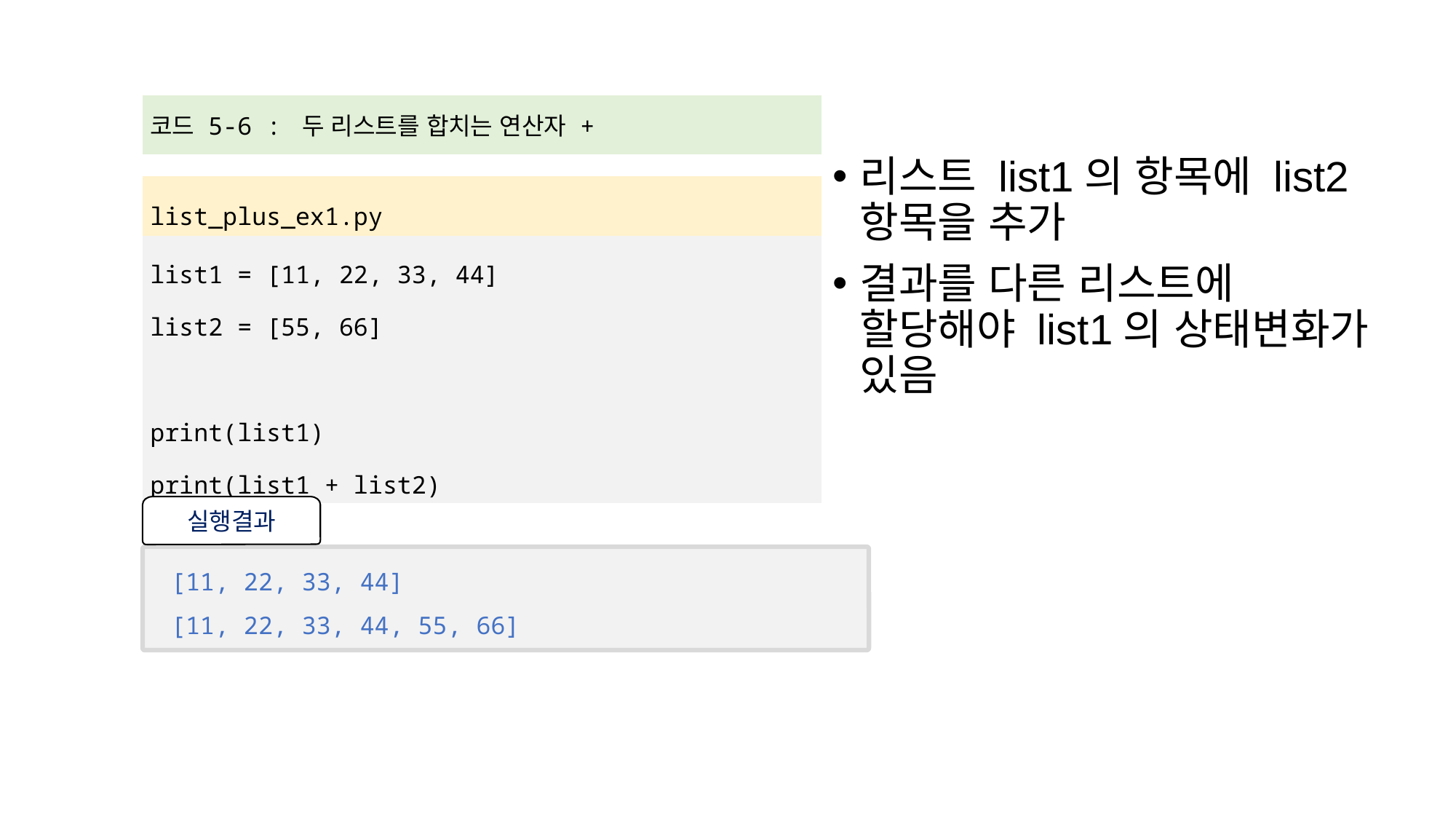

| 코드 5-6 : 두 리스트를 합치는 연산자 + |
| --- |
|  |
| list\_plus\_ex1.py |
| list1 = [11, 22, 33, 44] list2 = [55, 66] print(list1) print(list1 + list2) |
리스트 list1의 항목에 list2 항목을 추가
결과를 다른 리스트에 할당해야 list1의 상태변화가 있음

실행결과

[11, 22, 33, 44]
[11, 22, 33, 44, 55, 66]